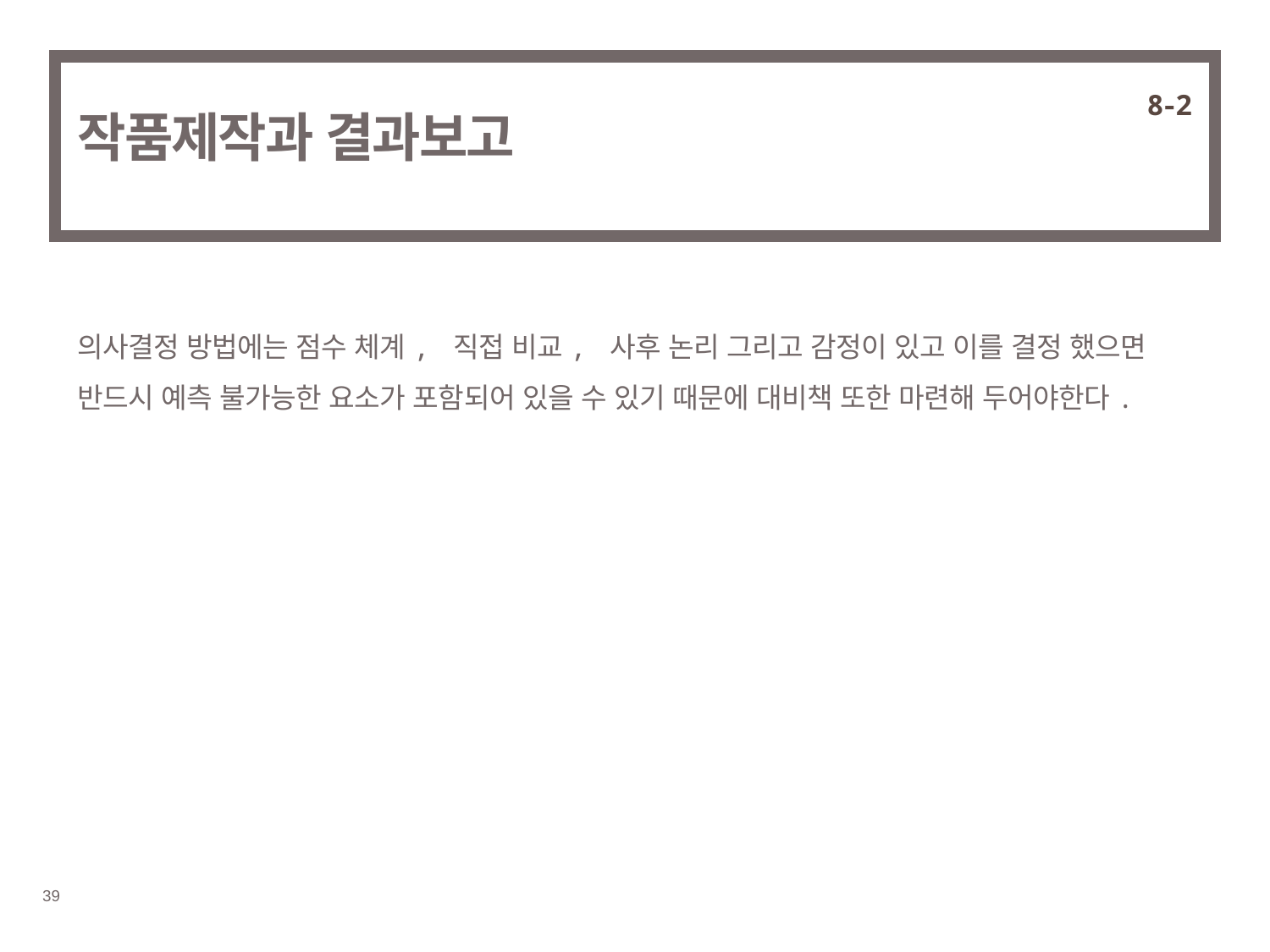

8-2

# 작품제작과 결과보고
의사결정 방법에는 점수 체계, 직접 비교, 사후 논리 그리고 감정이 있고 이를 결정 했으면 반드시 예측 불가능한 요소가 포함되어 있을 수 있기 때문에 대비책 또한 마련해 두어야한다.